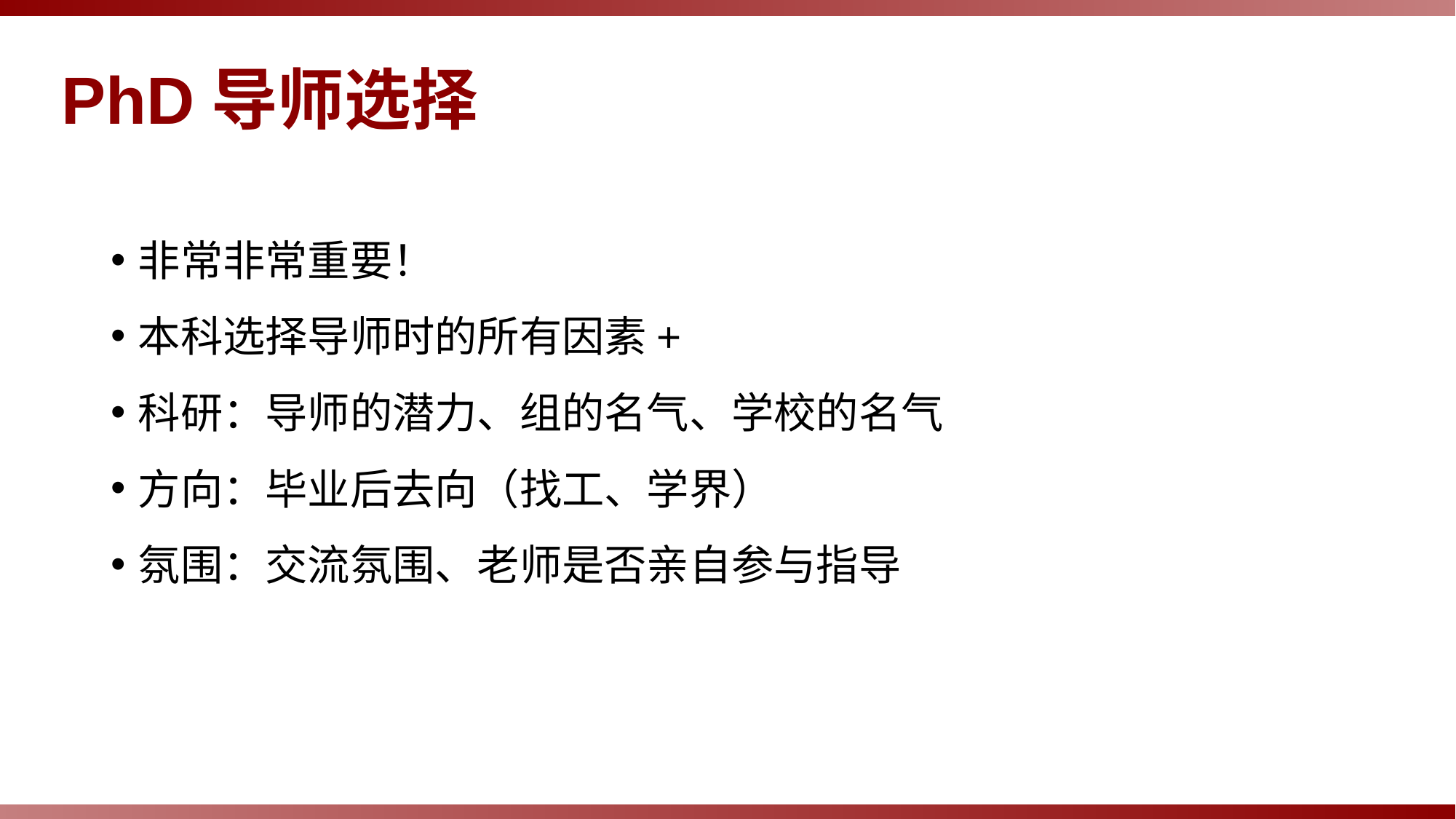

PhD导师选择
非常非常重要！
本科选择导师时的所有因素+
科研：导师的潜力、组的名气、学校的名气
方向：毕业后去向（找工、学界）
氛围：交流氛围、老师是否亲自参与指导